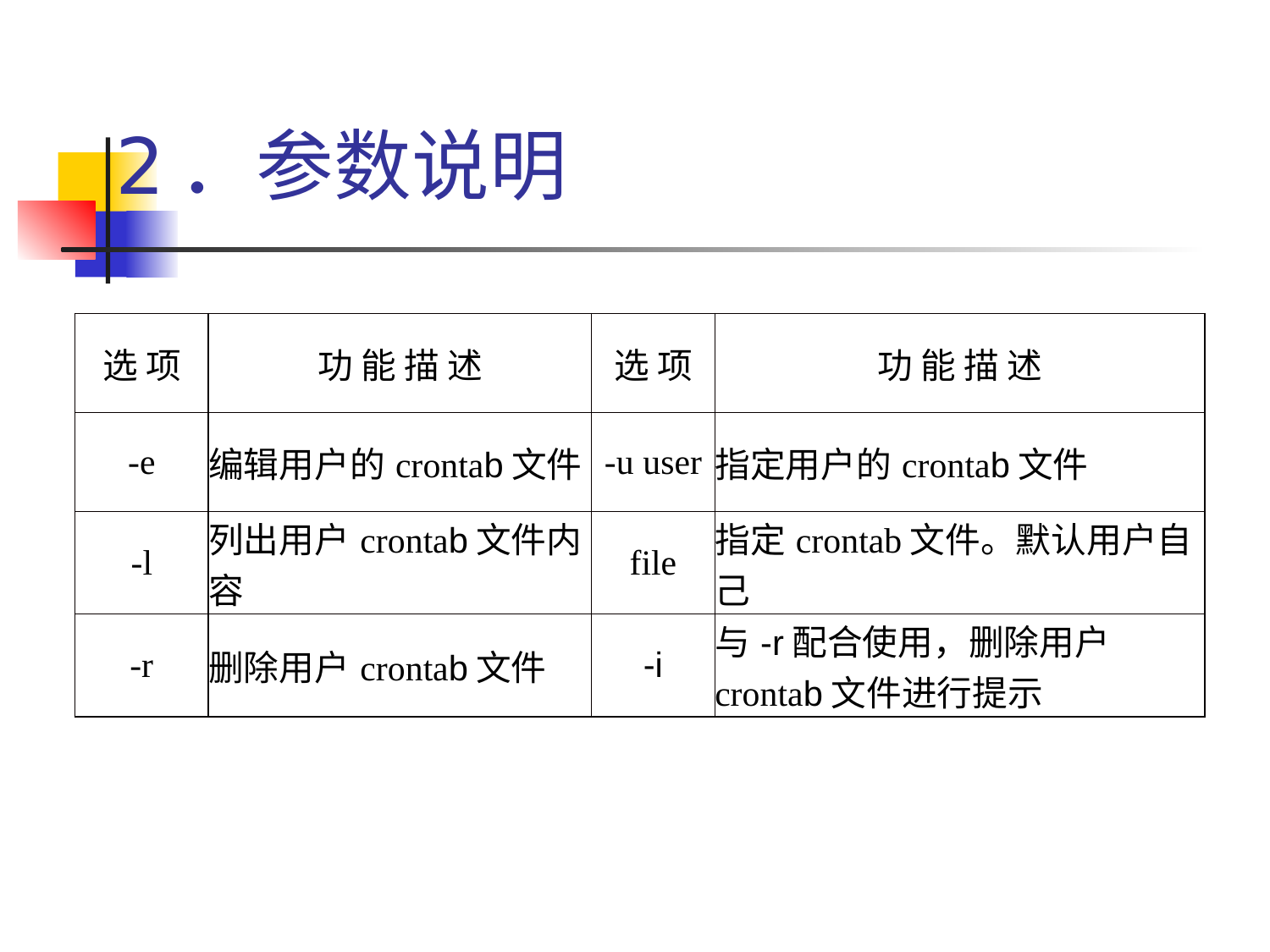

# 2．参数说明

| 选 项 | 功 能 描 述 | 选 项 | 功 能 描 述 |
| --- | --- | --- | --- |
| -e | 编辑用户的crontab文件 | -u user | 指定用户的crontab文件 |
| -l | 列出用户crontab文件内容 | file | 指定crontab文件。默认用户自己 |
| -r | 删除用户crontab文件 | -i | 与-r配合使用，删除用户crontab文件进行提示 |